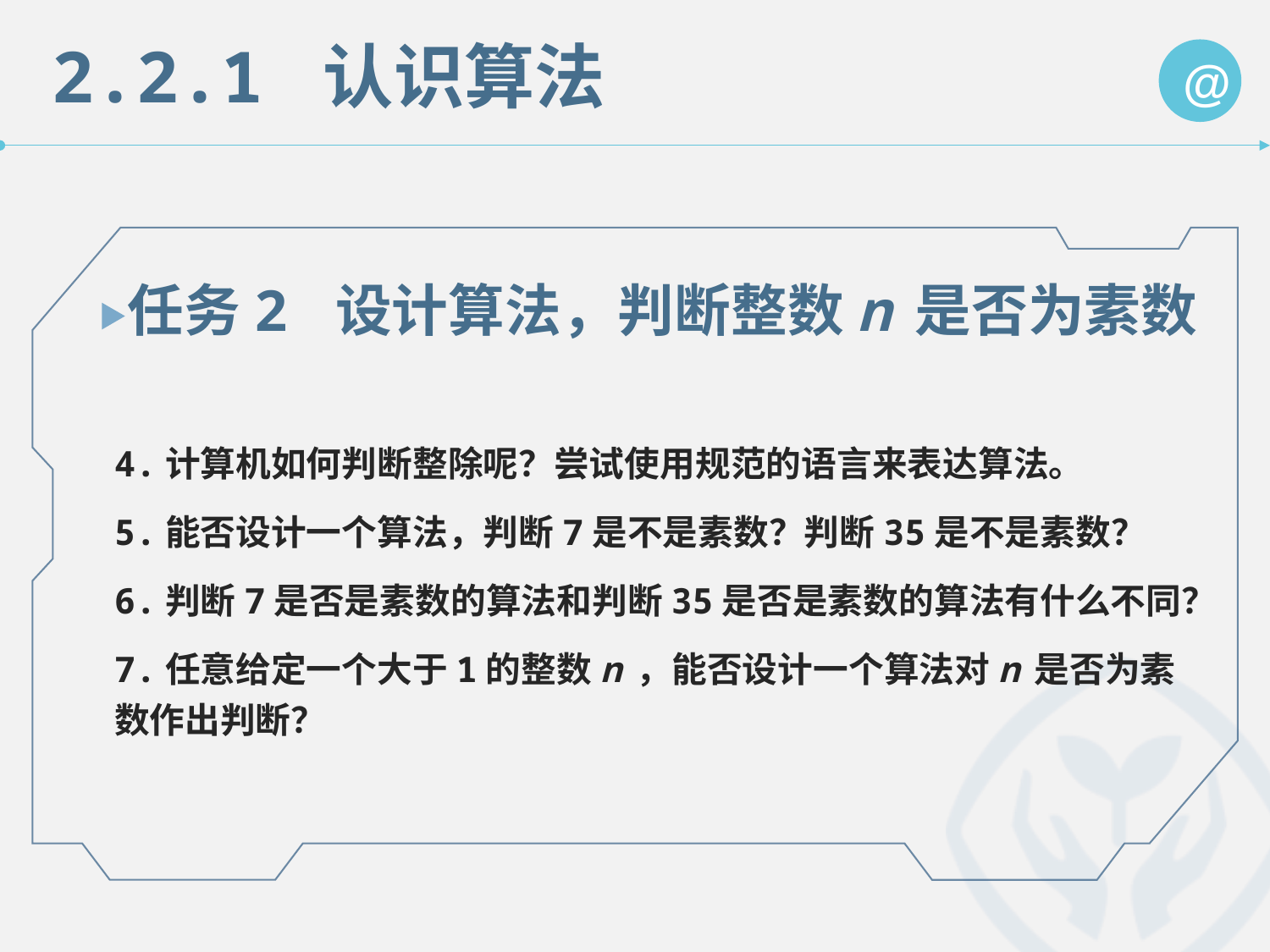

任务2 设计算法，判断整数n 是否为素数

4.计算机如何判断整除呢？尝试使用规范的语言来表达算法。
5.能否设计一个算法，判断7是不是素数？判断35是不是素数？
6.判断7是否是素数的算法和判断35是否是素数的算法有什么不同？
7.任意给定一个大于1的整数n ，能否设计一个算法对n 是否为素数作出判断？